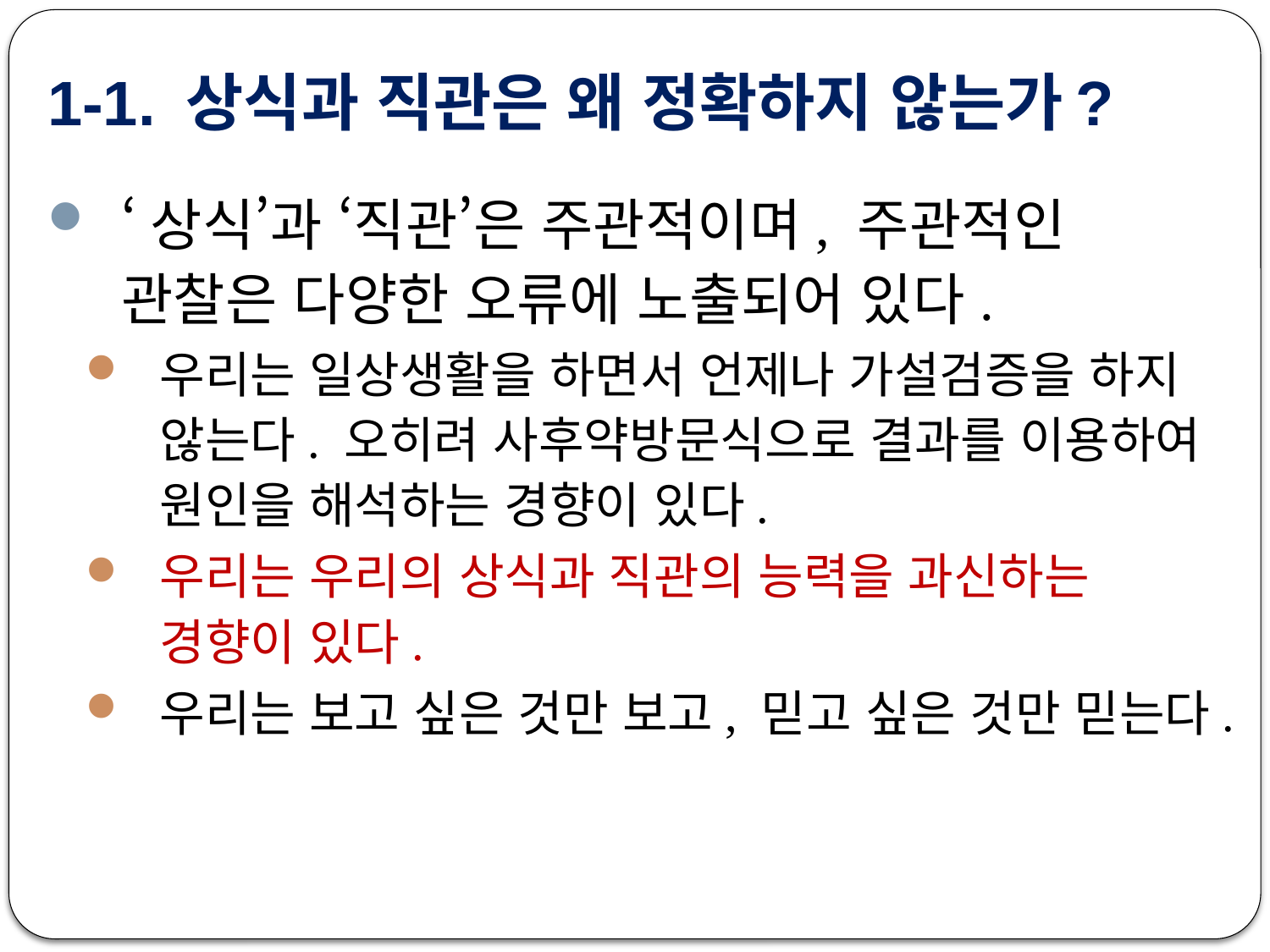

# 1-1. 상식과 직관은 왜 정확하지 않는가?
‘상식’과 ‘직관’은 주관적이며, 주관적인 관찰은 다양한 오류에 노출되어 있다.
우리는 일상생활을 하면서 언제나 가설검증을 하지 않는다. 오히려 사후약방문식으로 결과를 이용하여 원인을 해석하는 경향이 있다.
우리는 우리의 상식과 직관의 능력을 과신하는 경향이 있다.
우리는 보고 싶은 것만 보고, 믿고 싶은 것만 믿는다.